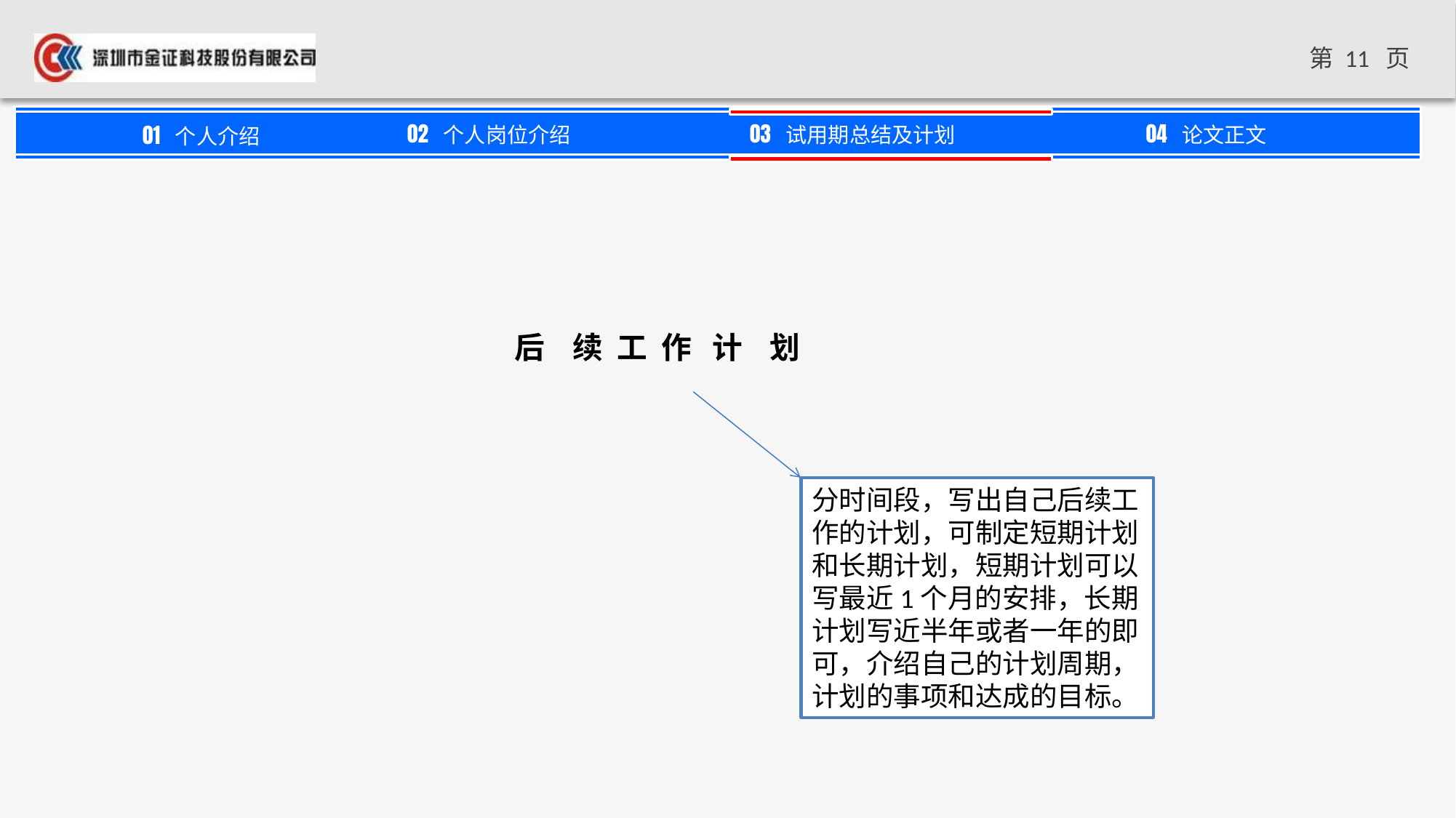

后    续  工  作   计    划
分时间段，写出自己后续工作的计划，可制定短期计划和长期计划，短期计划可以写最近1个月的安排，长期计划写近半年或者一年的即可，介绍自己的计划周期，计划的事项和达成的目标。